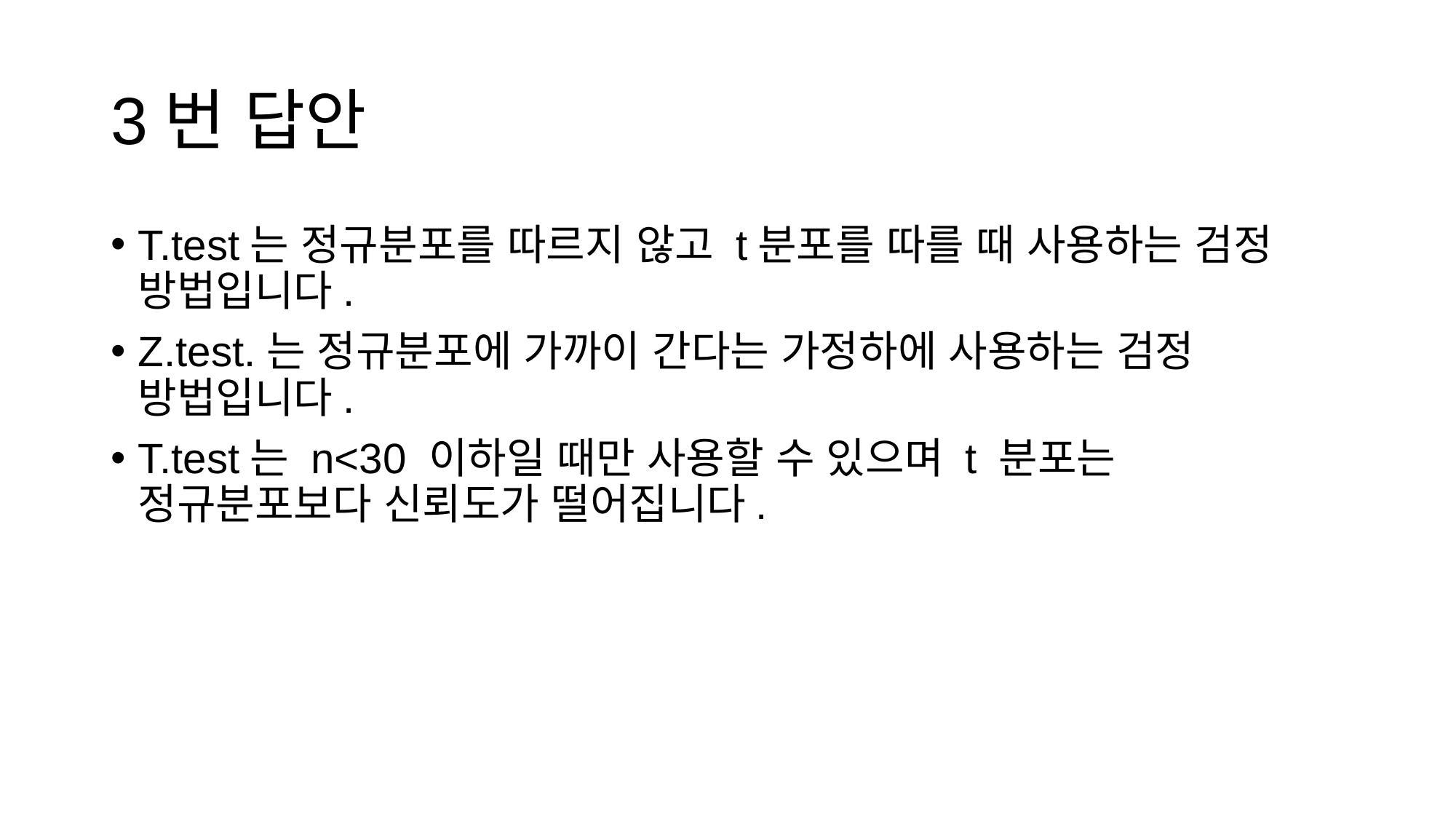

# 3번 답안
T.test는 정규분포를 따르지 않고 t분포를 따를 때 사용하는 검정 방법입니다.
Z.test.는 정규분포에 가까이 간다는 가정하에 사용하는 검정 방법입니다.
T.test는 n<30 이하일 때만 사용할 수 있으며 t 분포는 정규분포보다 신뢰도가 떨어집니다.